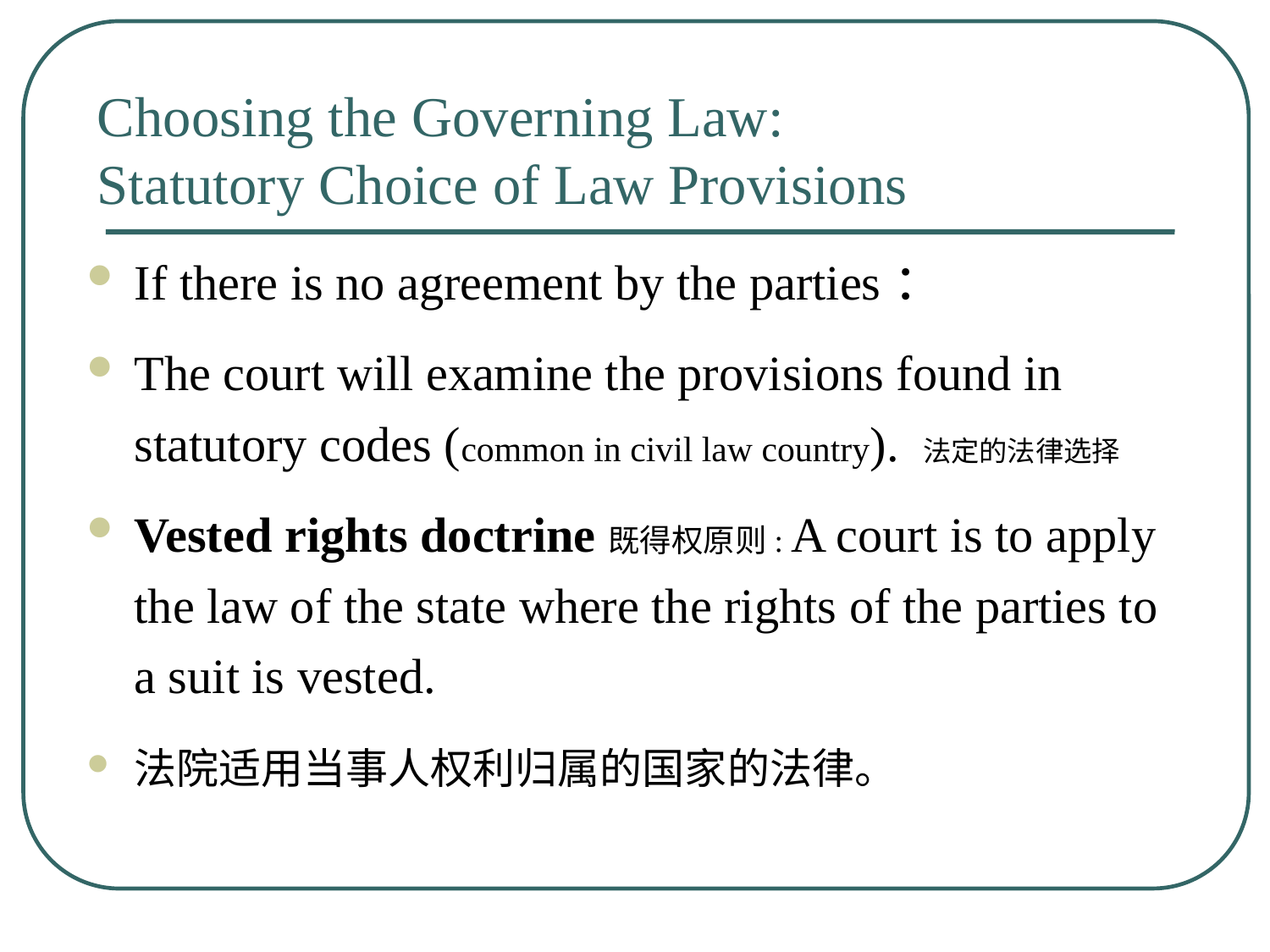

# Choosing the Governing Law: Statutory Choice of Law Provisions
If there is no agreement by the parties：
The court will examine the provisions found in statutory codes (common in civil law country). 法定的法律选择
Vested rights doctrine既得权原则: A court is to apply the law of the state where the rights of the parties to a suit is vested.
法院适用当事人权利归属的国家的法律。